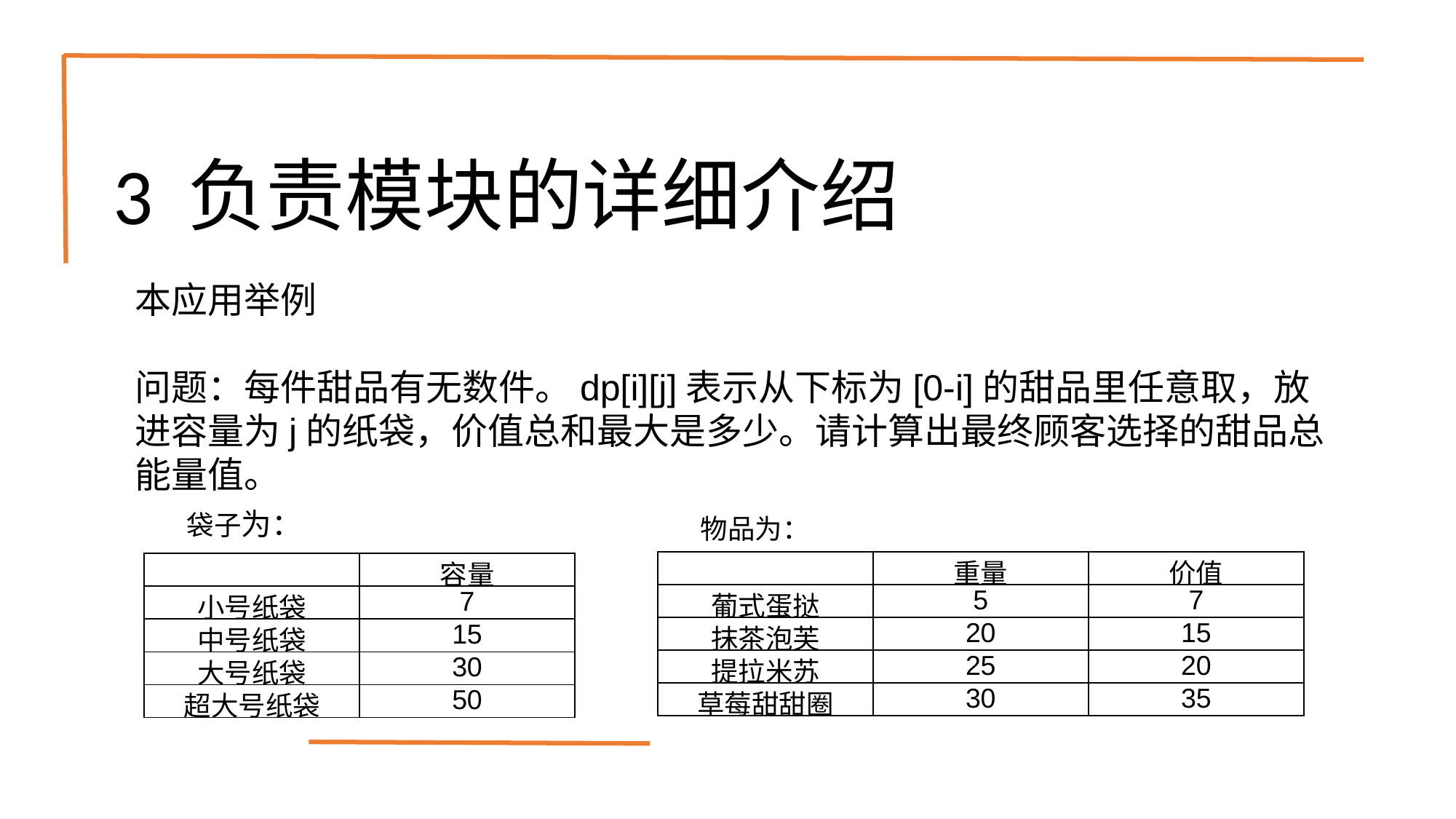

# 3 负责模块的详细介绍
本应用举例

问题：每件甜品有无数件。dp[i][j]表示从下标为[0-i]的甜品里任意取，放进容量为j的纸袋，价值总和最大是多少。请计算出最终顾客选择的甜品总能量值。

袋子为：
物品为：
|  | 重量 | 价值 |
| --- | --- | --- |
| 葡式蛋挞 | 5 | 7 |
| 抹茶泡芙 | 20 | 15 |
| 提拉米苏 | 25 | 20 |
| 草莓甜甜圈 | 30 | 35 |
|  | 容量 |
| --- | --- |
| 小号纸袋 | 7 |
| 中号纸袋 | 15 |
| 大号纸袋 | 30 |
| 超大号纸袋 | 50 |
16